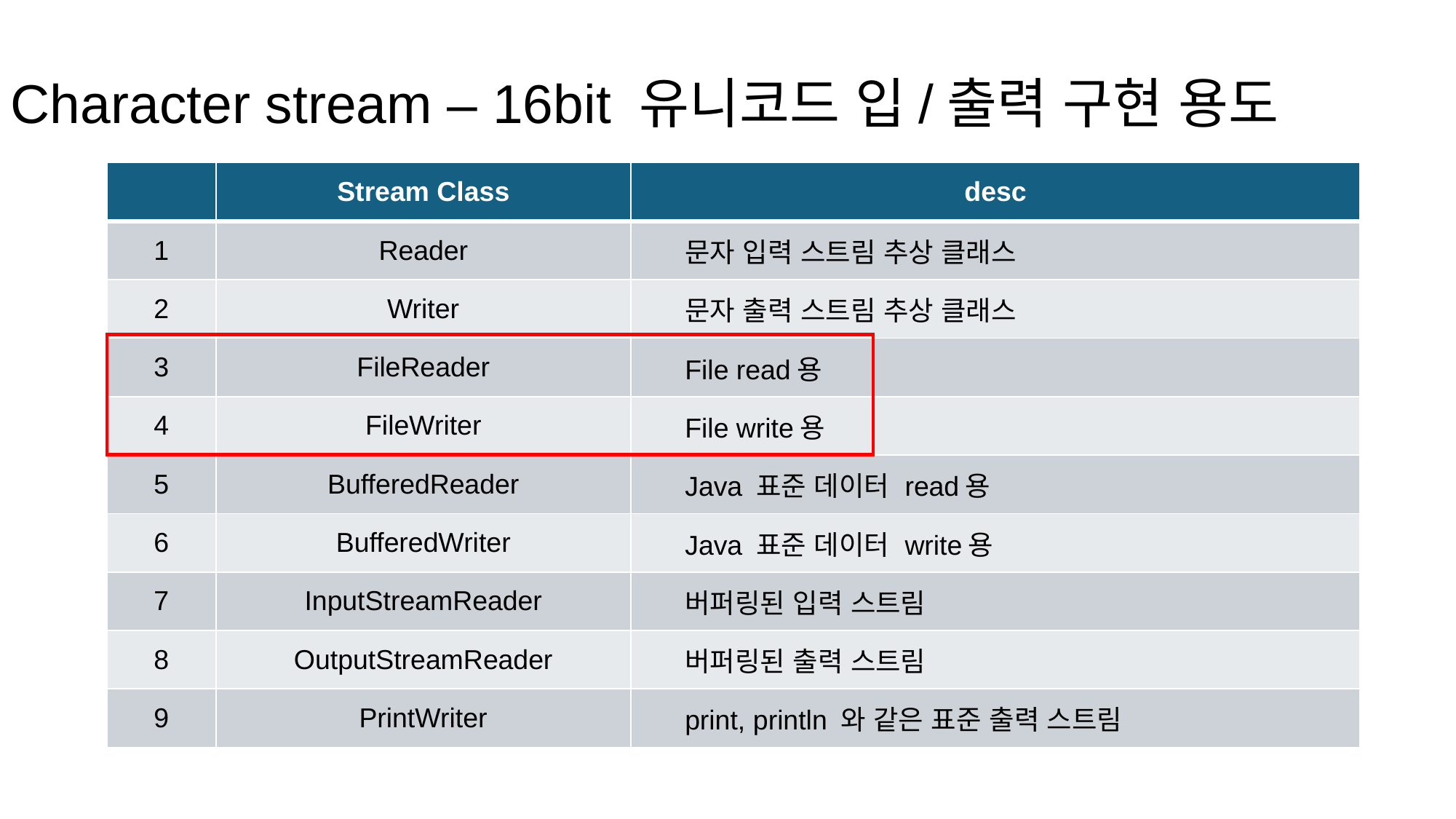

Character stream – 16bit 유니코드 입/출력 구현 용도
|  | Stream Class | desc |
| --- | --- | --- |
| 1 | Reader | 문자 입력 스트림 추상 클래스 |
| 2 | Writer | 문자 출력 스트림 추상 클래스 |
| 3 | FileReader | File read용 |
| 4 | FileWriter | File write용 |
| 5 | BufferedReader | Java 표준 데이터 read용 |
| 6 | BufferedWriter | Java 표준 데이터 write용 |
| 7 | InputStreamReader | 버퍼링된 입력 스트림 |
| 8 | OutputStreamReader | 버퍼링된 출력 스트림 |
| 9 | PrintWriter | print, println 와 같은 표준 출력 스트림 |